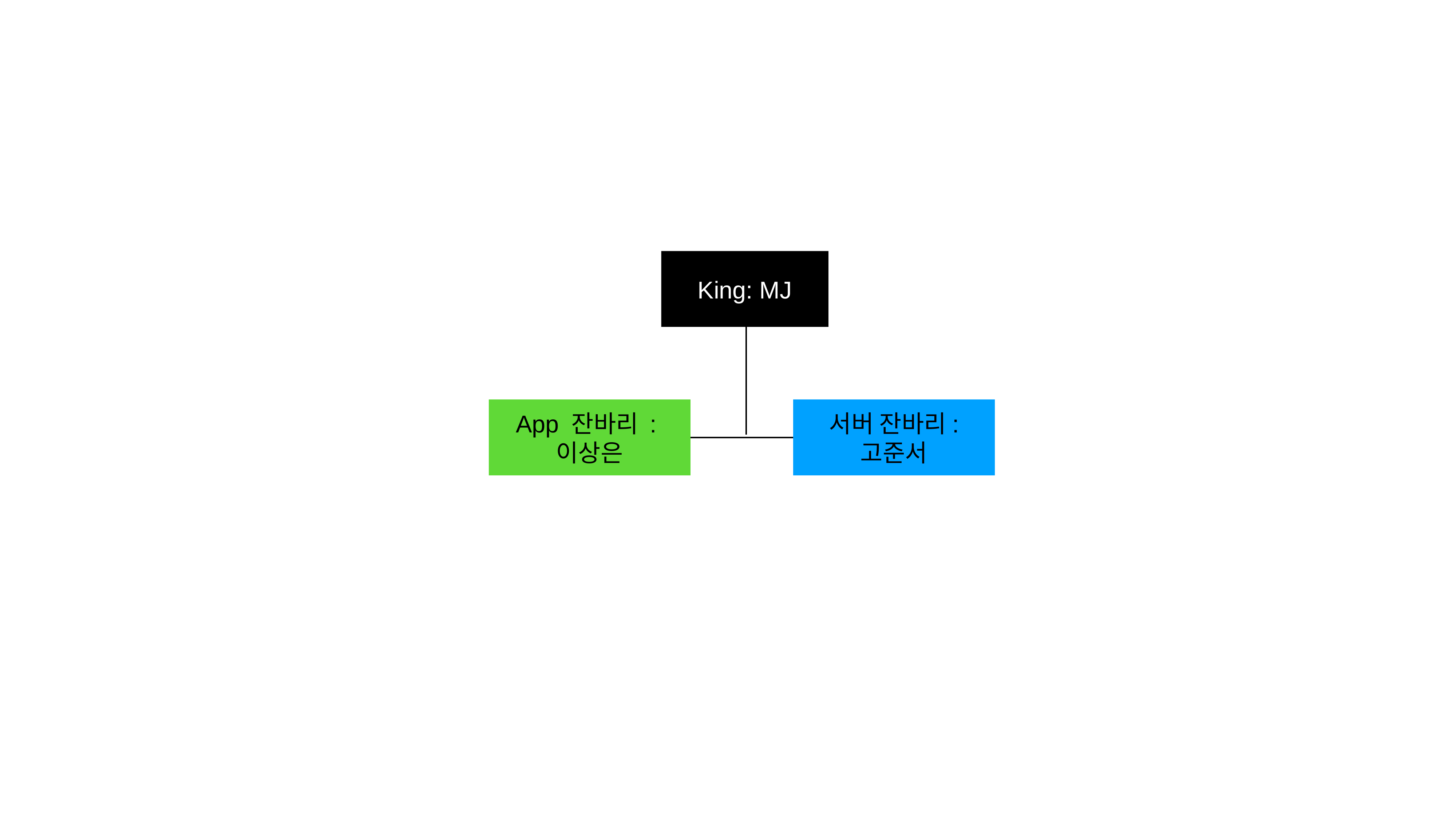

King: MJ

App 잔바리 :
이상은
서버 잔바리:
고준서